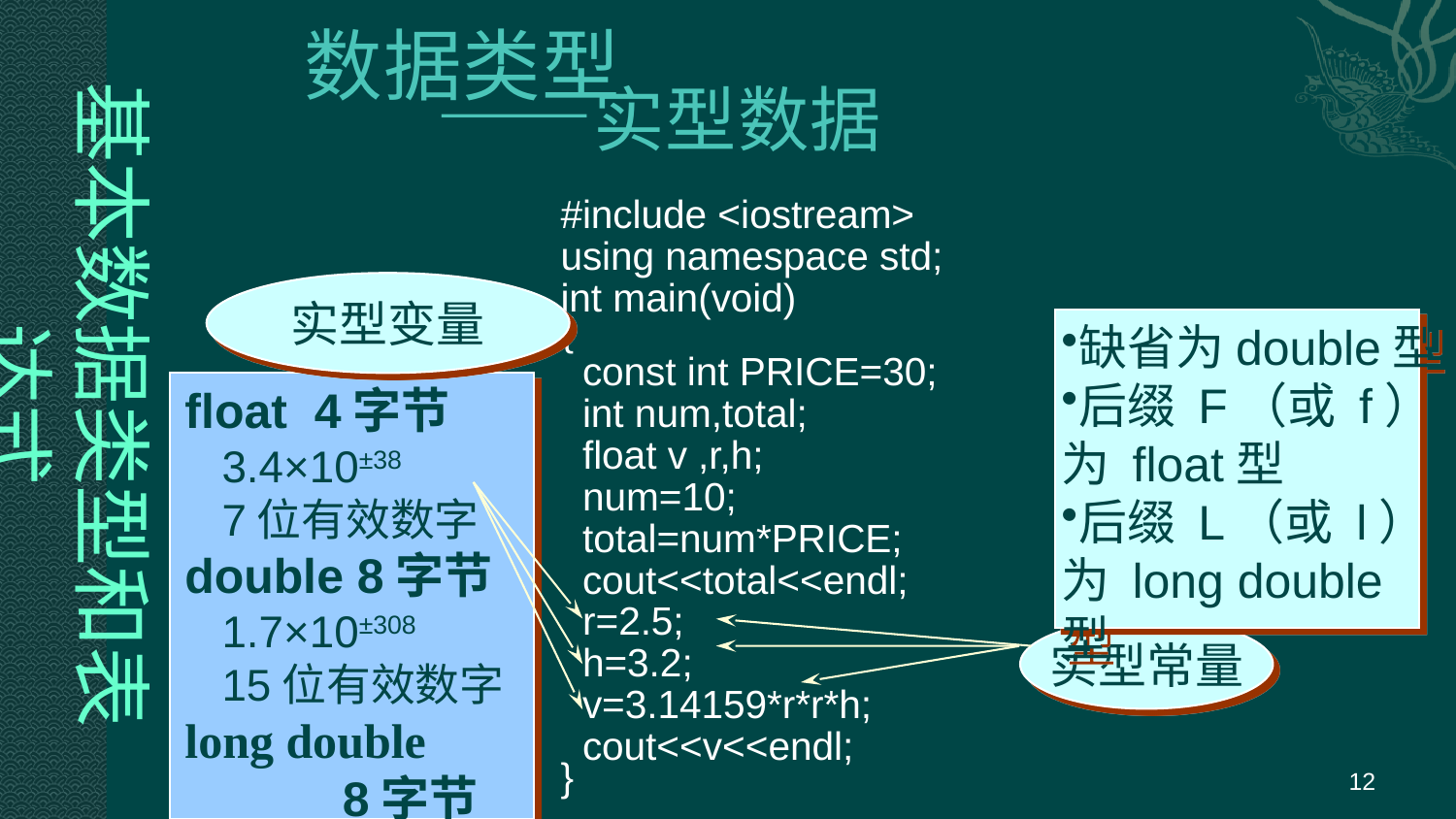

# 数据类型 ——实型数据
基本数据类型和表达式
#include <iostream>
using namespace std;
int main(void)
{
  const int PRICE=30;
  int num,total;
  float v ,r,h;
  num=10;
  total=num*PRICE;
  cout<<total<<endl;
  r=2.5;
  h=3.2;
  v=3.14159*r*r*h;
  cout<<v<<endl;
}
实型变量
缺省为double型
后缀 F（或 f）
为 float型
后缀 L（或 l）
为 long double
型

float  4字节
   3.4×10±38
   7位有效数字
double 8字节
   1.7×10±308
   15位有效数字
long double
             8字节
     1.7×10±308
   15位有效数字

实型常量

12